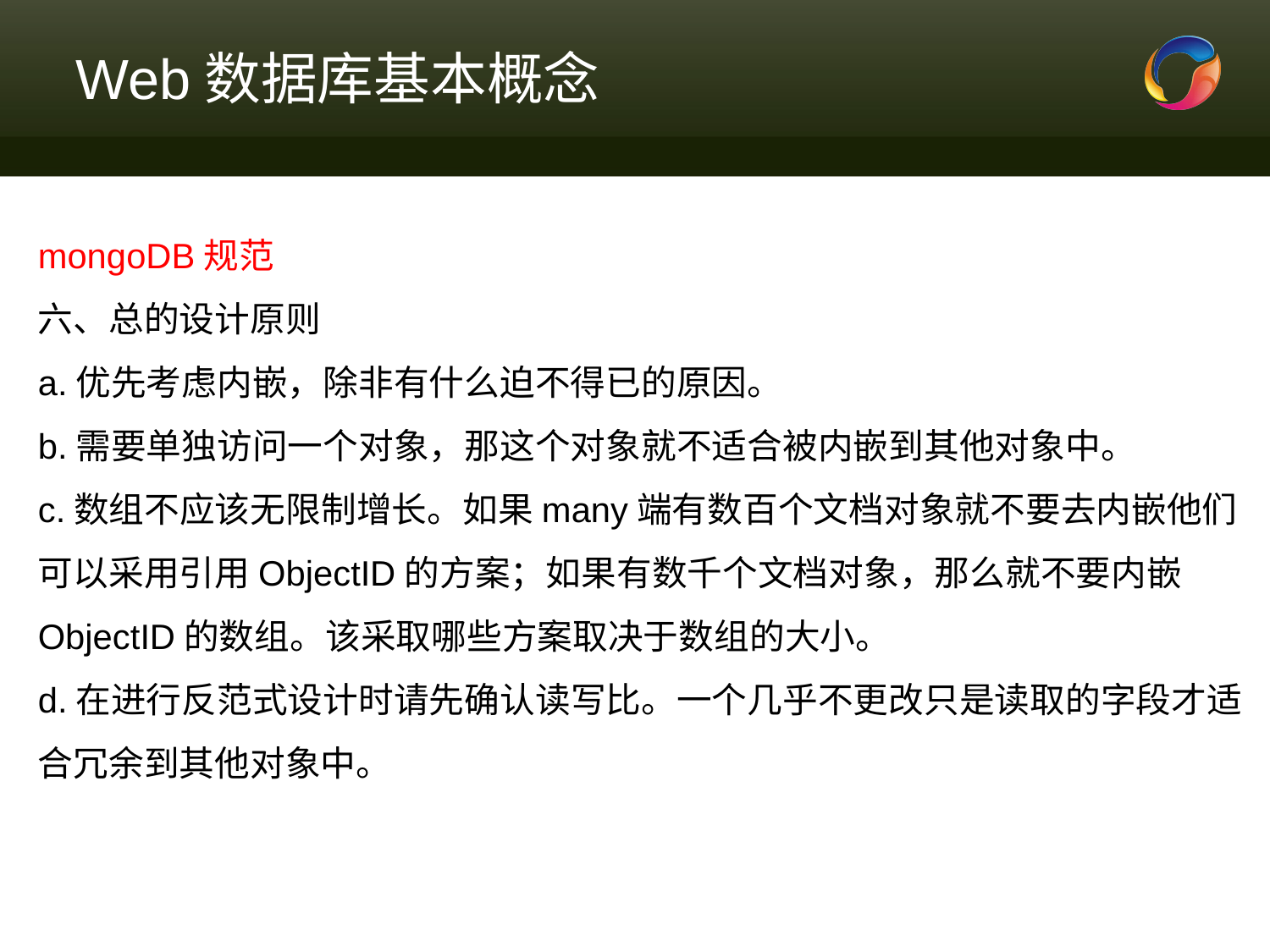

# Web数据库基本概念

mongoDB规范
六、总的设计原则
a.优先考虑内嵌，除非有什么迫不得已的原因。
b.需要单独访问一个对象，那这个对象就不适合被内嵌到其他对象中。
c.数组不应该无限制增长。如果many端有数百个文档对象就不要去内嵌他们可以采用引用ObjectID的方案；如果有数千个文档对象，那么就不要内嵌ObjectID的数组。该采取哪些方案取决于数组的大小。
d.在进行反范式设计时请先确认读写比。一个几乎不更改只是读取的字段才适合冗余到其他对象中。